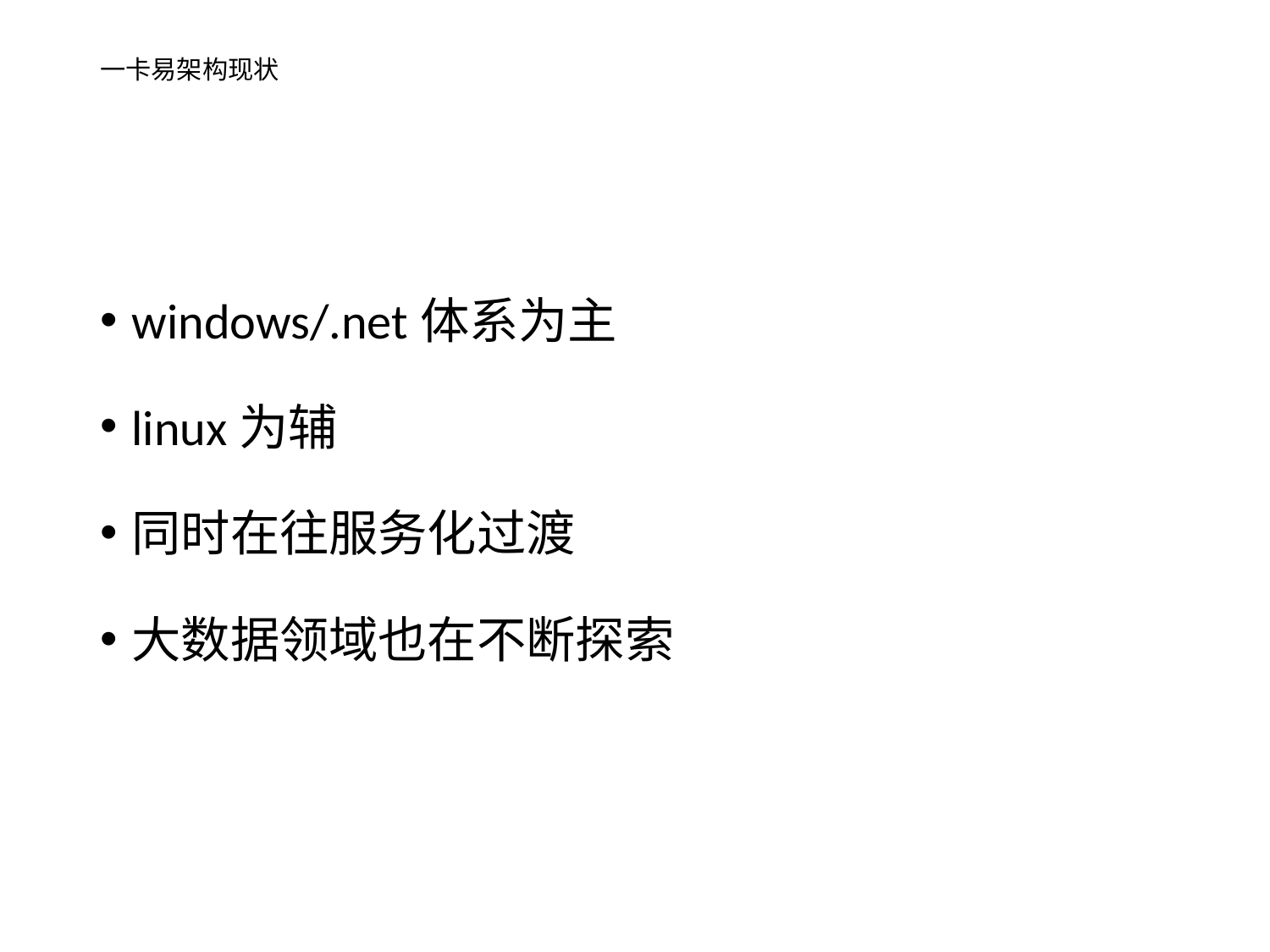

# 一卡易架构现状
windows/.net体系为主
linux为辅
同时在往服务化过渡
大数据领域也在不断探索